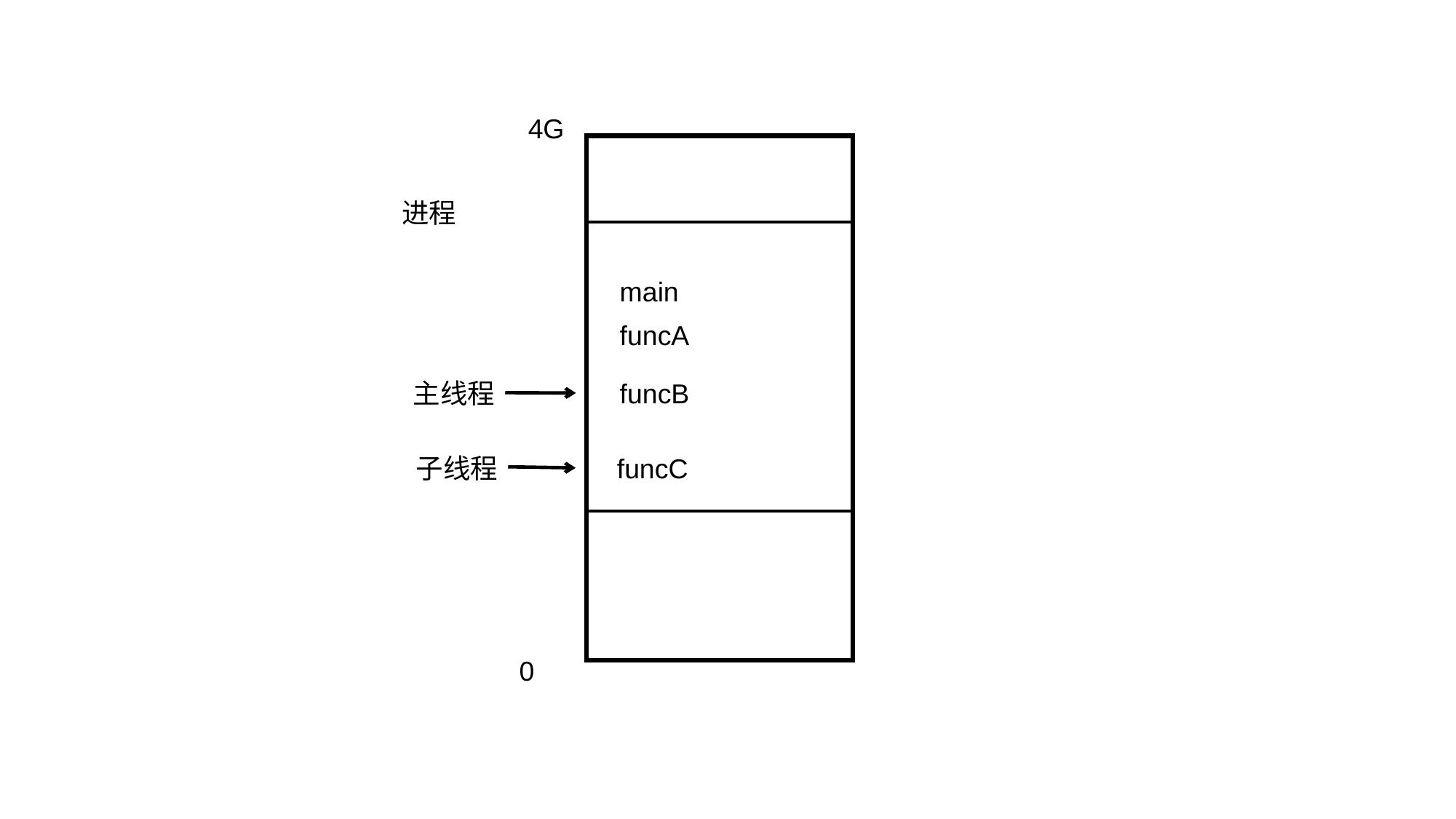

4G

进程
main
funcA
主线程
funcB
子线程
funcC
0